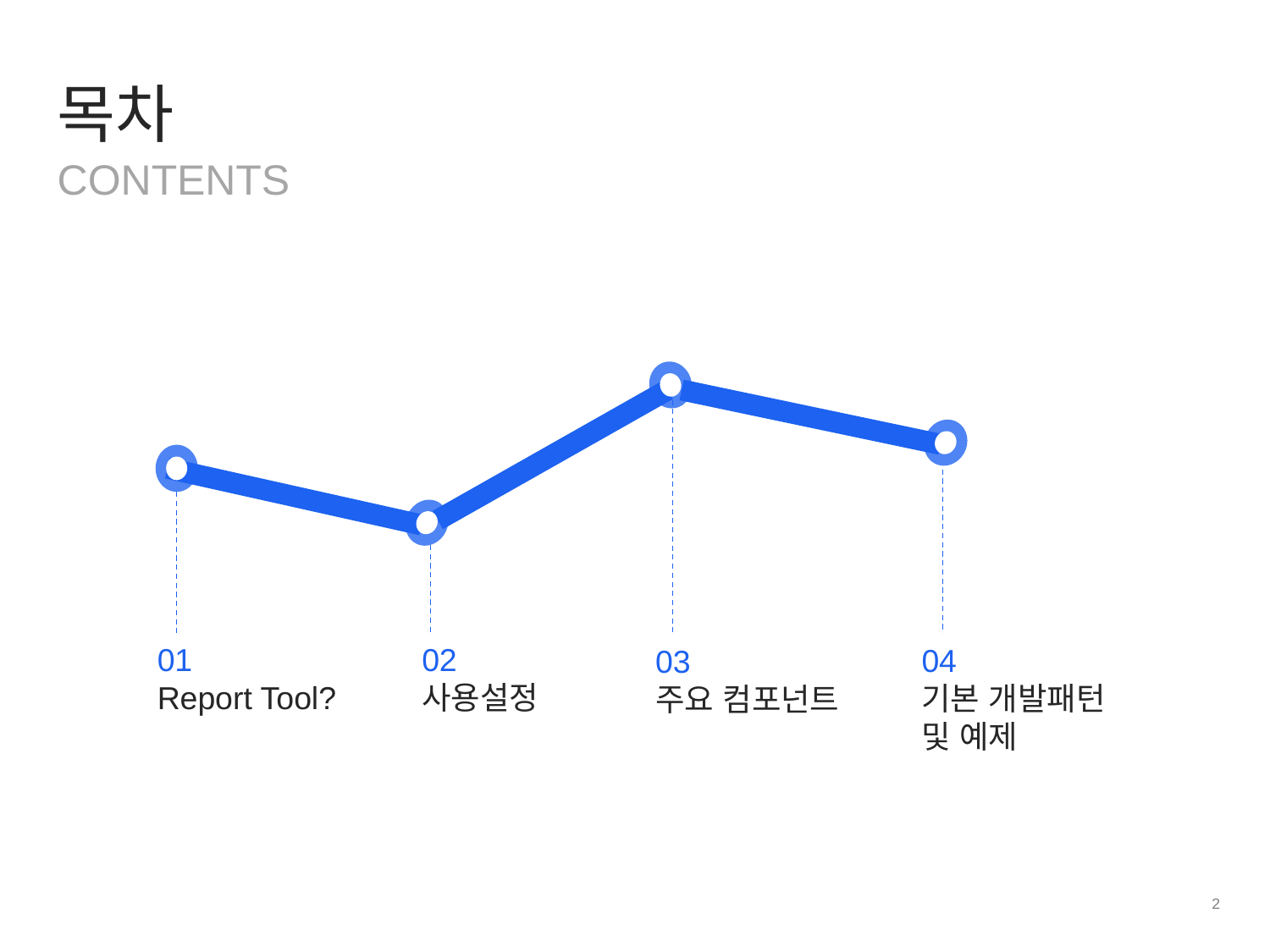

목차
CONTENTS

01
Report Tool?
02
사용설정
03
주요 컴포넌트
04
기본 개발패턴 및 예제